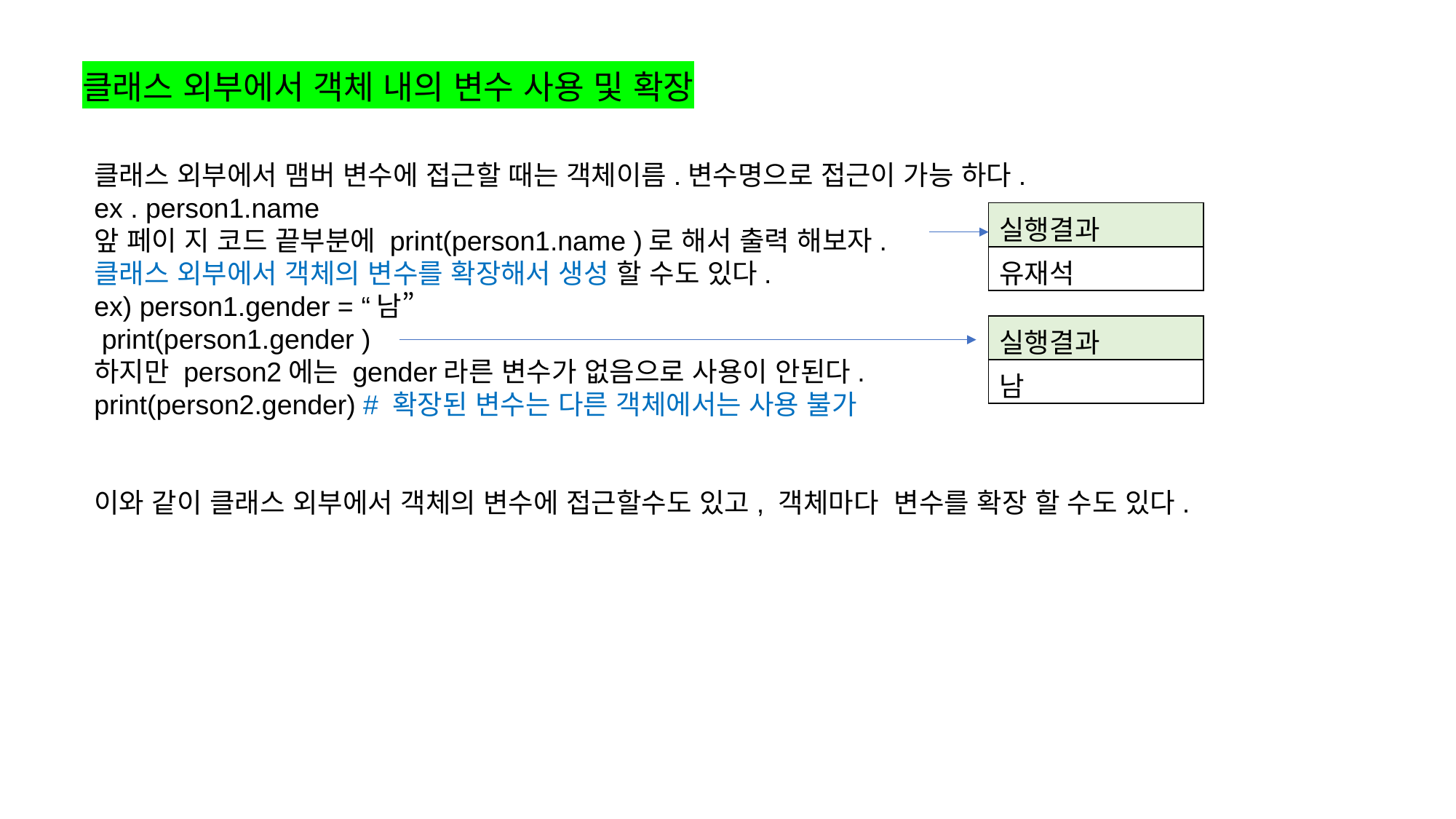

클래스 외부에서 객체 내의 변수 사용 및 확장
클래스 외부에서 맴버 변수에 접근할 때는 객체이름.변수명으로 접근이 가능 하다.
ex . person1.name
앞 페이 지 코드 끝부분에 print(person1.name )로 해서 출력 해보자.
클래스 외부에서 객체의 변수를 확장해서 생성 할 수도 있다.
ex) person1.gender = “남”
 print(person1.gender )
하지만 person2에는 gender라른 변수가 없음으로 사용이 안된다.
print(person2.gender) # 확장된 변수는 다른 객체에서는 사용 불가

이와 같이 클래스 외부에서 객체의 변수에 접근할수도 있고, 객체마다  변수를 확장 할 수도 있다.
| 실행결과 |
| --- |
| 유재석 |
| 실행결과 |
| --- |
| 남 |